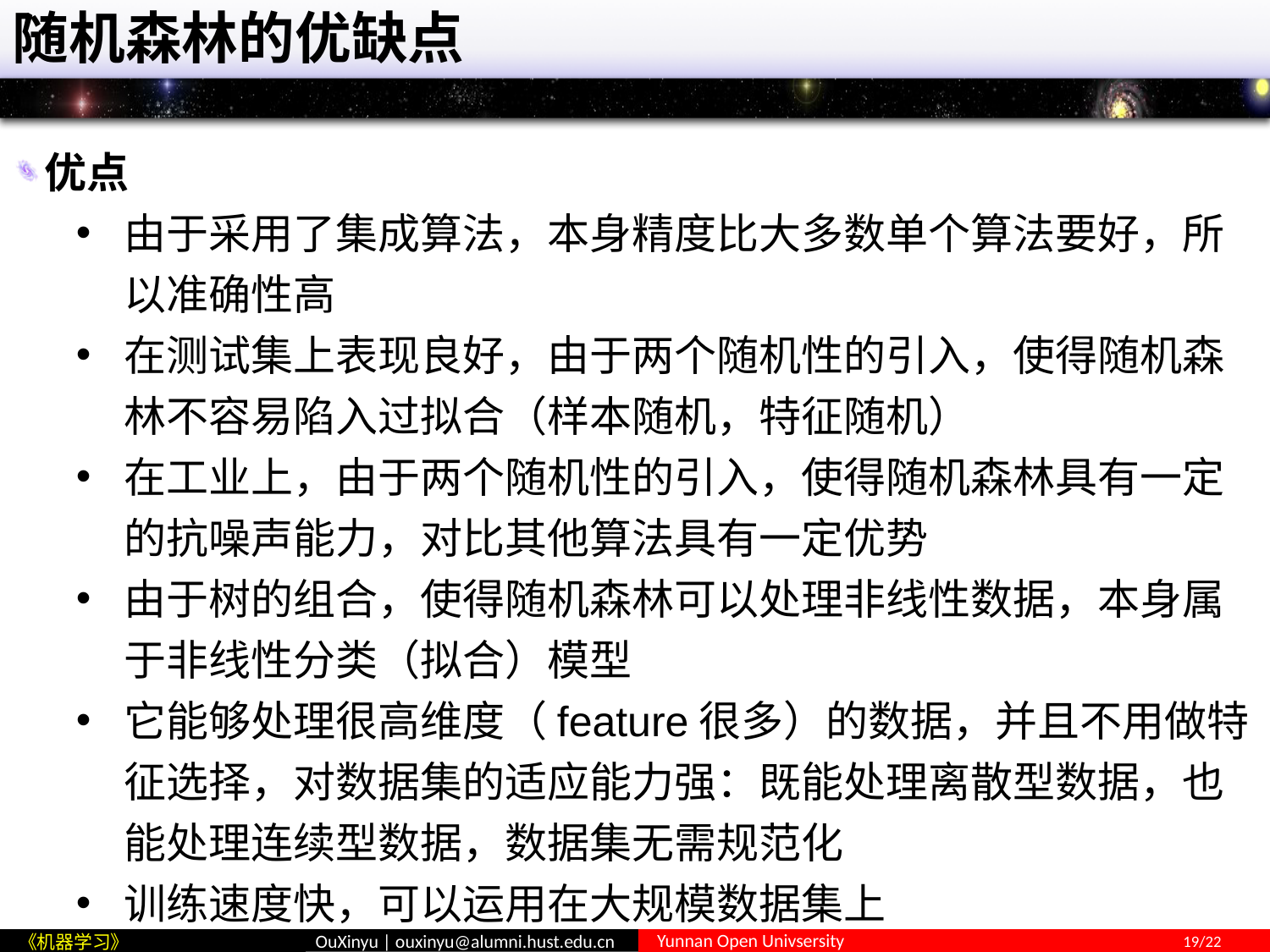

# 随机森林的优缺点
优点
由于采用了集成算法，本身精度比大多数单个算法要好，所以准确性高
在测试集上表现良好，由于两个随机性的引入，使得随机森林不容易陷入过拟合（样本随机，特征随机）
在工业上，由于两个随机性的引入，使得随机森林具有一定的抗噪声能力，对比其他算法具有一定优势
由于树的组合，使得随机森林可以处理非线性数据，本身属于非线性分类（拟合）模型
它能够处理很高维度（feature很多）的数据，并且不用做特征选择，对数据集的适应能力强：既能处理离散型数据，也能处理连续型数据，数据集无需规范化
训练速度快，可以运用在大规模数据集上